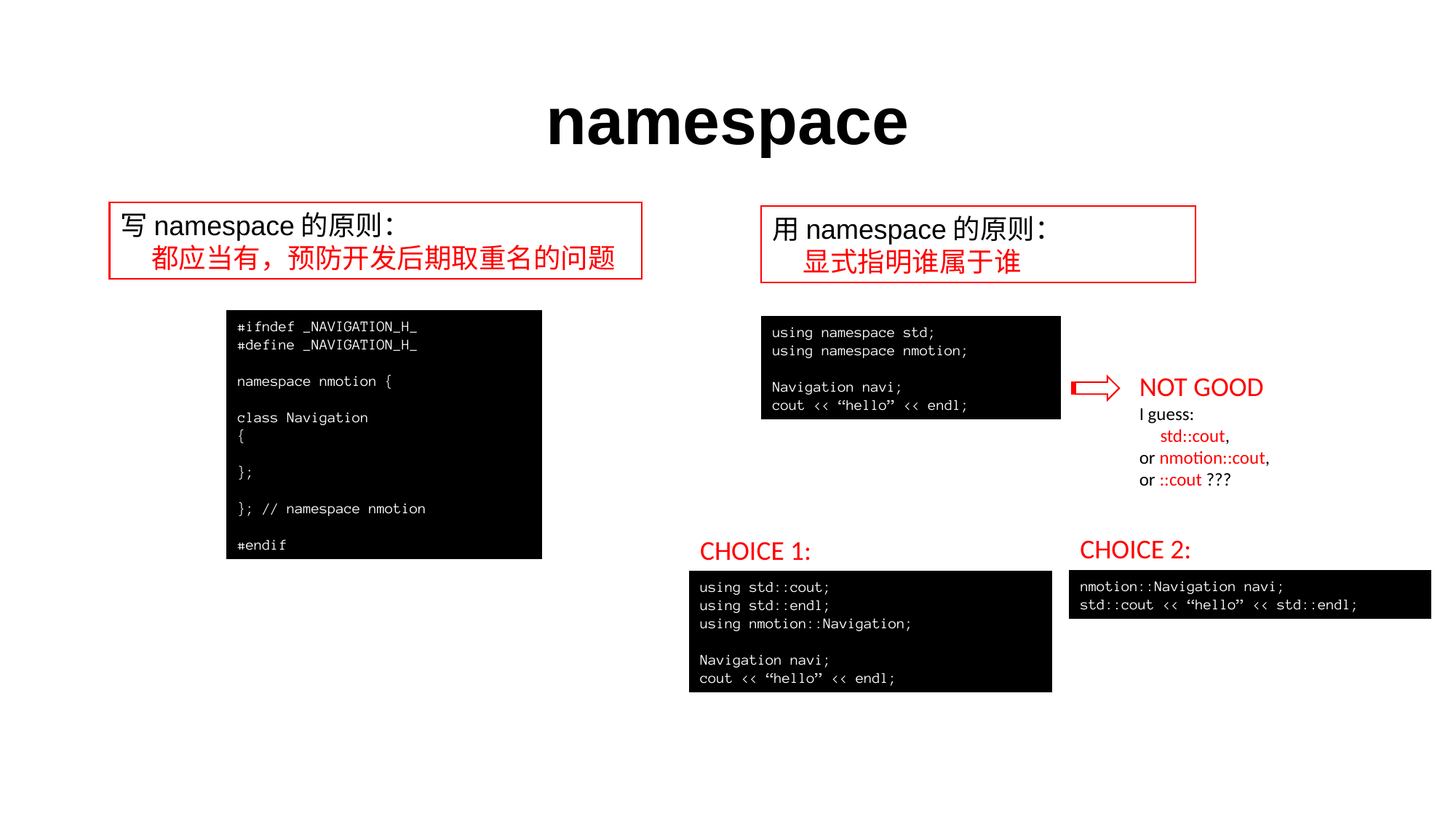

# namespace
写namespace的原则：
    都应当有，预防开发后期取重名的问题
用namespace的原则：
    显式指明谁属于谁
#ifndef _NAVIGATION_H_
#define _NAVIGATION_H_

namespace nmotion {

class Navigation
{

};

}; // namespace nmotion

#endif
using namespace std;
using namespace nmotion;

Navigation navi;
cout << “hello” << endl;
NOT GOOD
I guess:
     std::cout,
or nmotion::cout,
or ::cout ???

CHOICE 2:
CHOICE 1:
nmotion::Navigation navi;
std::cout << “hello” << std::endl;
using std::cout;
using std::endl;
using nmotion::Navigation;

Navigation navi;
cout << “hello” << endl;